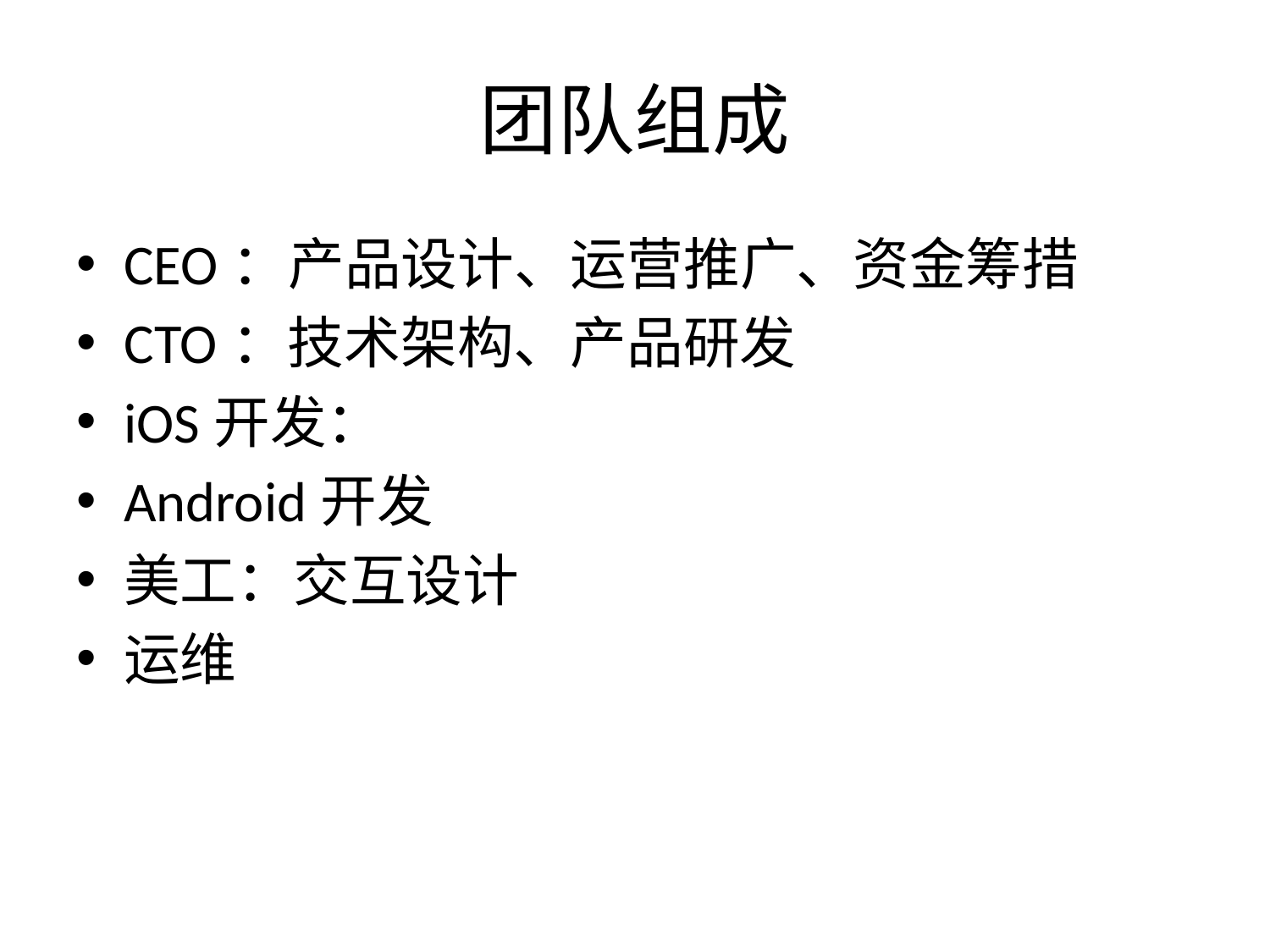

# 团队组成
CEO：产品设计、运营推广、资金筹措
CTO：技术架构、产品研发
iOS开发：
Android开发
美工：交互设计
运维